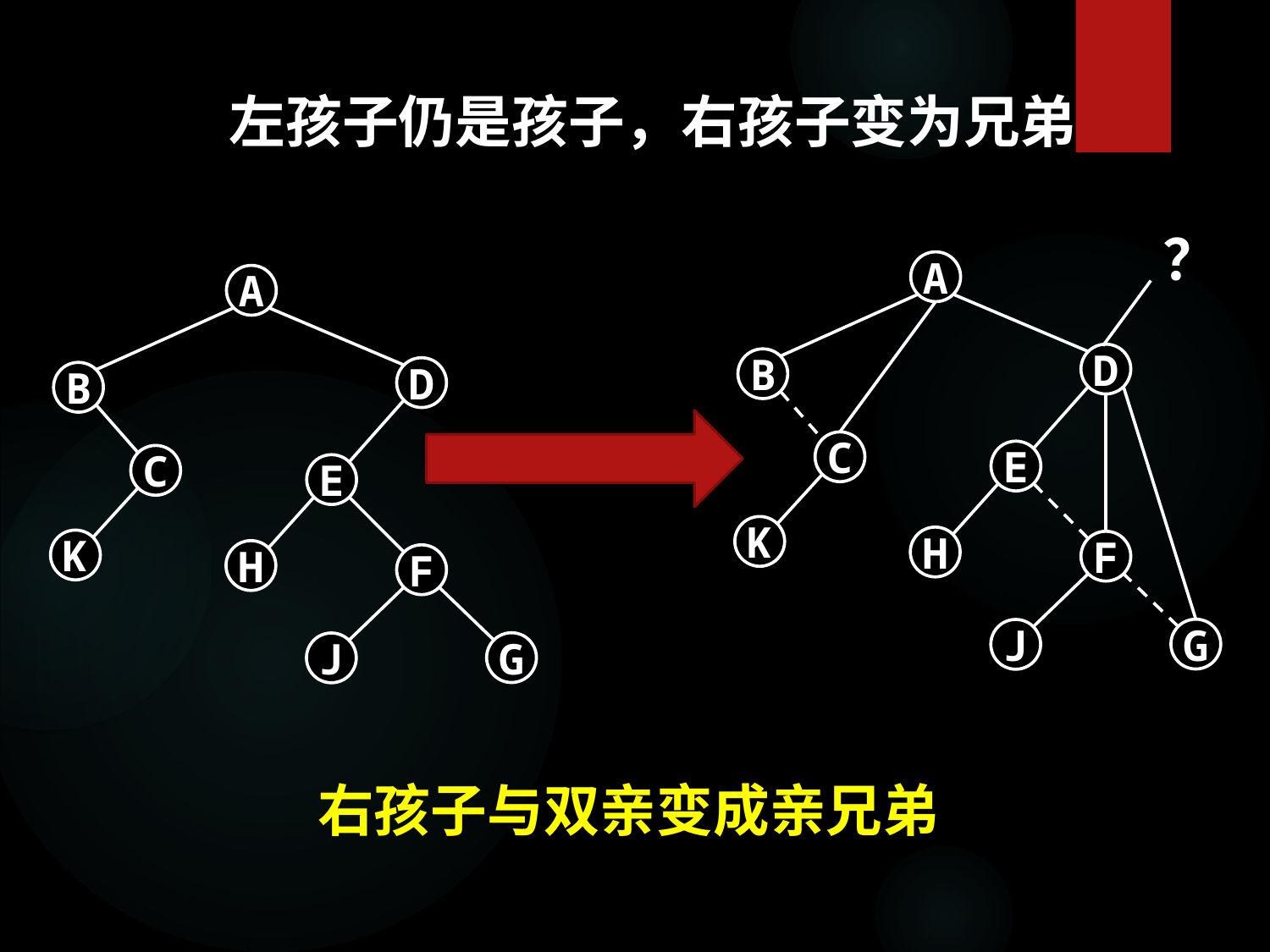

左孩子仍是孩子，右孩子变为兄弟
？
A
A
D
B
D
B

C
E
C
E
K
H
K
F
H
F
G
J
G
J
右孩子与双亲变成亲兄弟